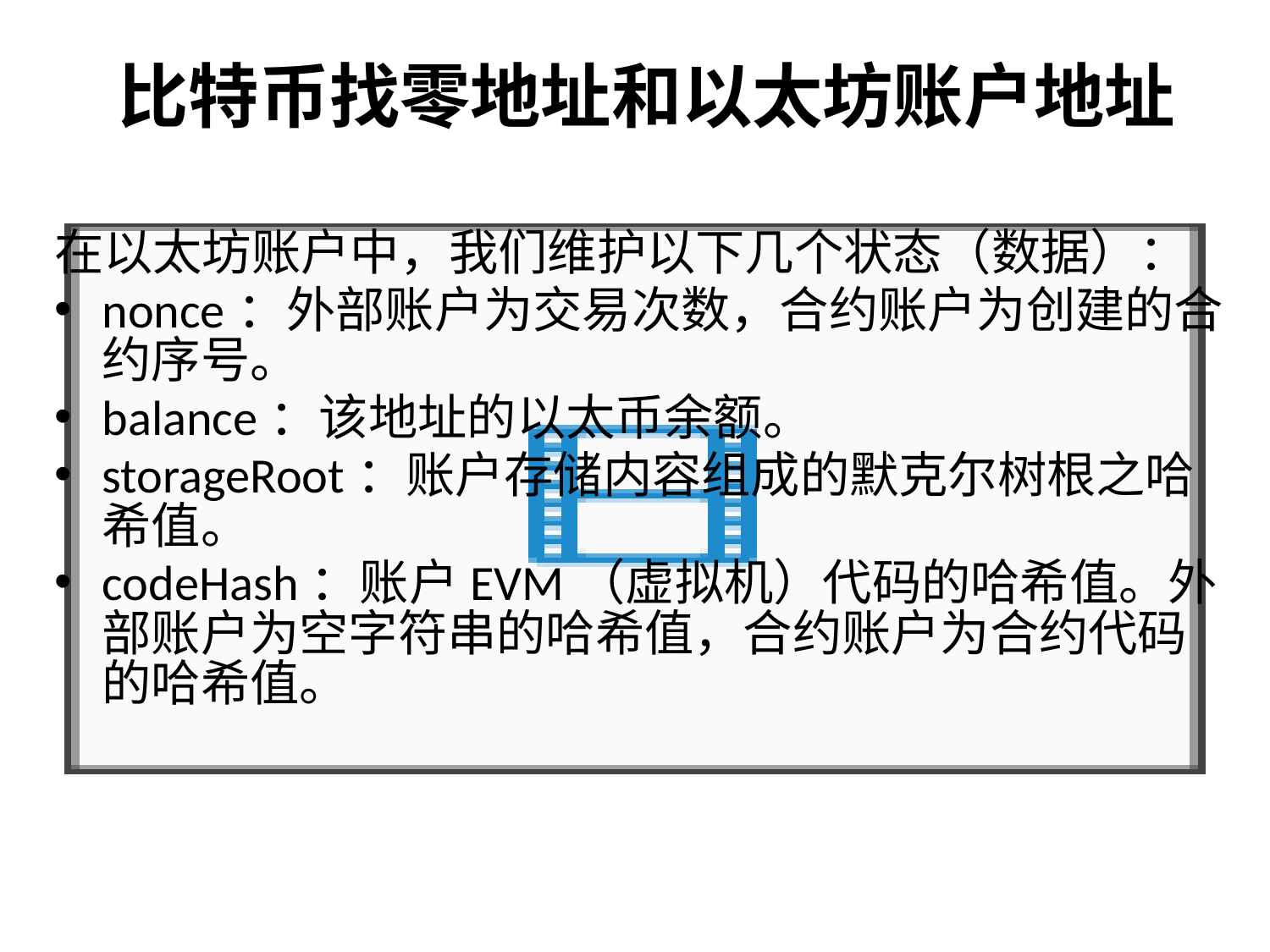

# 比特币找零地址和以太坊账户地址
在以太坊账户中，我们维护以下几个状态（数据）：
nonce：外部账户为交易次数，合约账户为创建的合约序号。
balance：该地址的以太币余额。
storageRoot：账户存储内容组成的默克尔树根之哈希值。
codeHash：账户EVM（虚拟机）代码的哈希值。外部账户为空字符串的哈希值，合约账户为合约代码的哈希值。